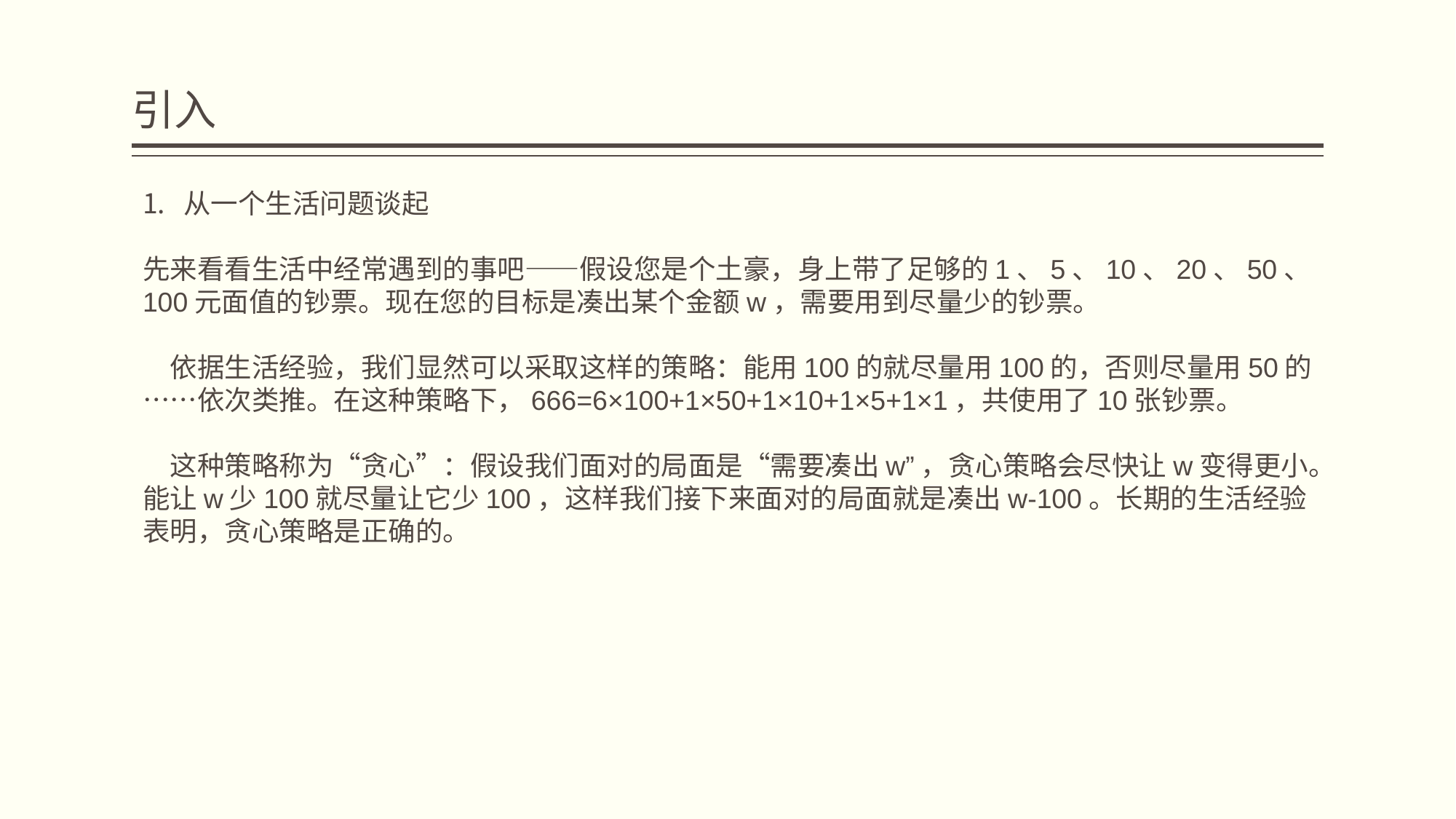

# 引入
从一个生活问题谈起

先来看看生活中经常遇到的事吧——假设您是个土豪，身上带了足够的1、5、10、20、50、100元面值的钞票。现在您的目标是凑出某个金额w，需要用到尽量少的钞票。

　依据生活经验，我们显然可以采取这样的策略：能用100的就尽量用100的，否则尽量用50的……依次类推。在这种策略下，666=6×100+1×50+1×10+1×5+1×1，共使用了10张钞票。

　这种策略称为“贪心”：假设我们面对的局面是“需要凑出w”，贪心策略会尽快让w变得更小。能让w少100就尽量让它少100，这样我们接下来面对的局面就是凑出w-100。长期的生活经验表明，贪心策略是正确的。